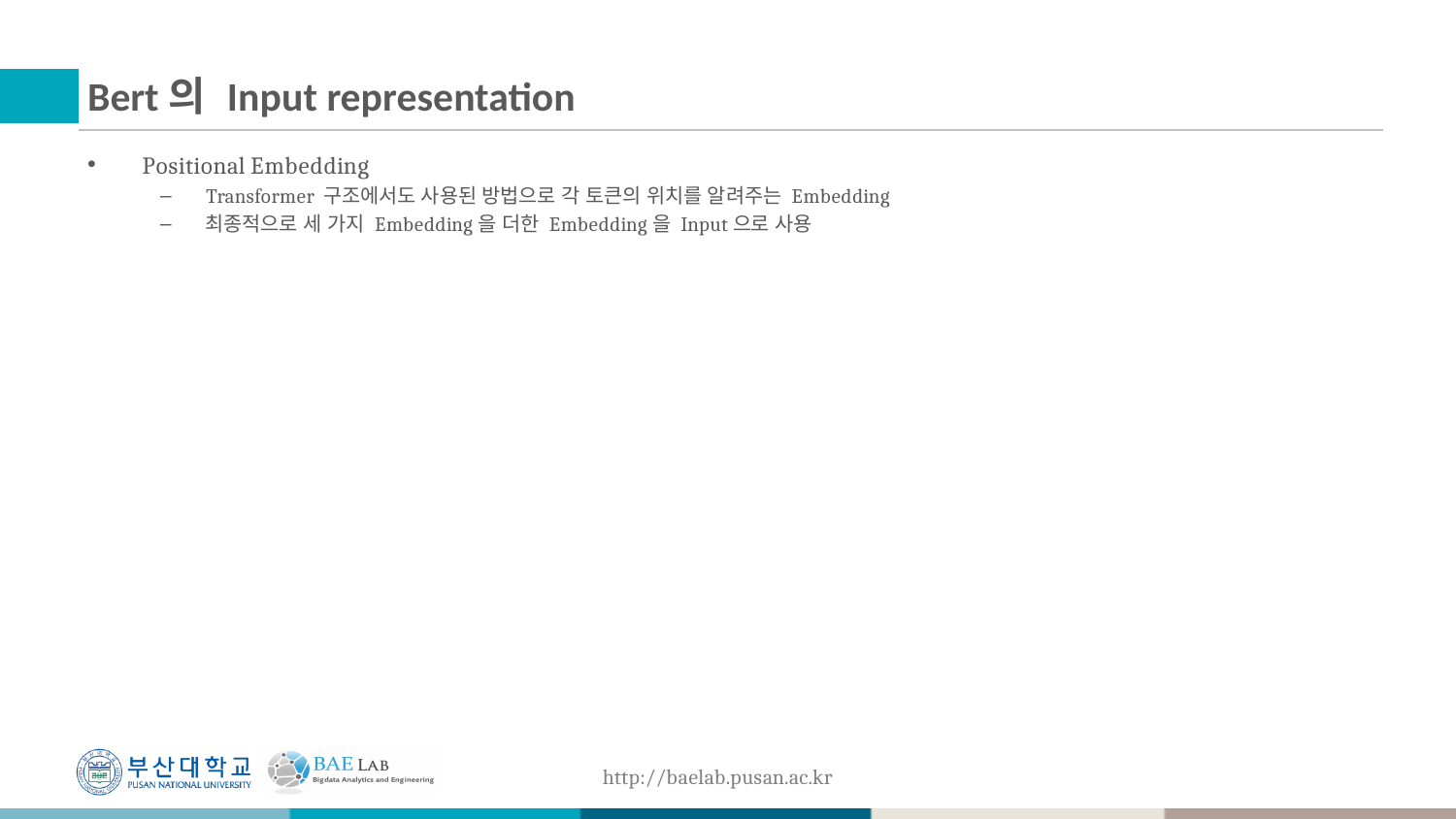

# Bert의 Input representation
Positional Embedding
Transformer 구조에서도 사용된 방법으로 각 토큰의 위치를 알려주는 Embedding
최종적으로 세 가지 Embedding을 더한 Embedding을 Input으로 사용